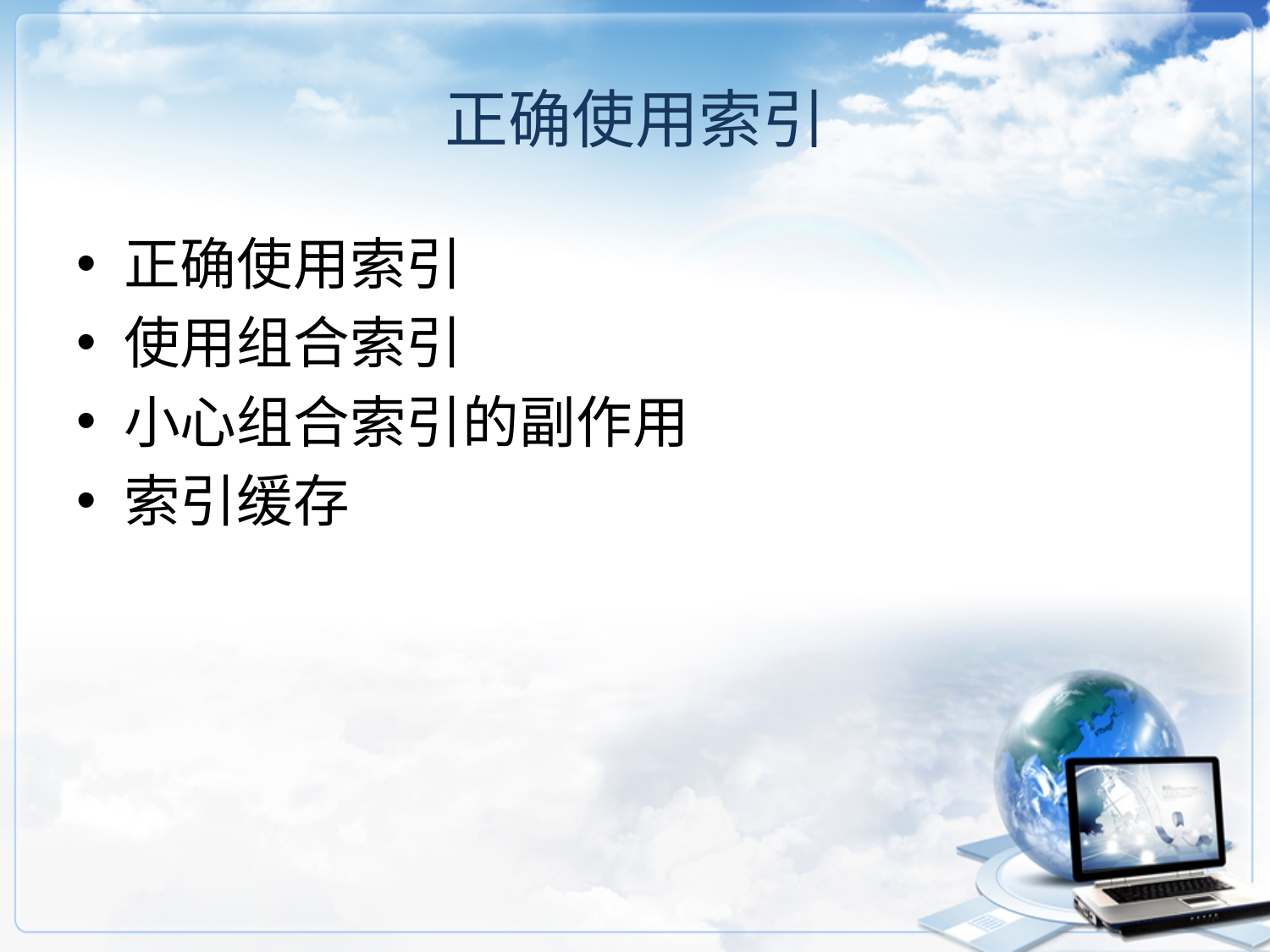

# 正确使用索引
正确使用索引
使用组合索引
小心组合索引的副作用
索引缓存